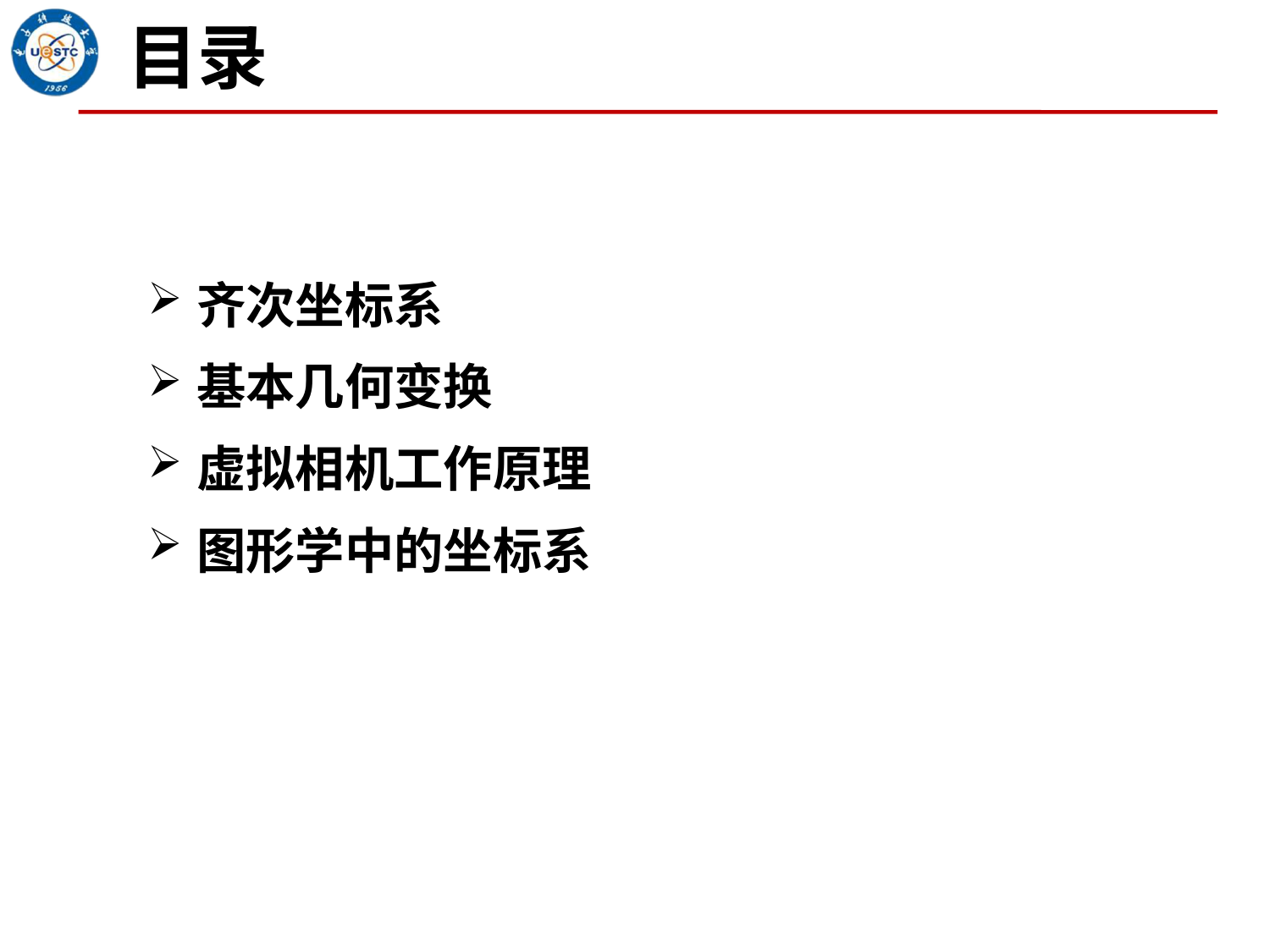

# 目录
齐次坐标系
基本几何变换
虚拟相机工作原理
图形学中的坐标系
2